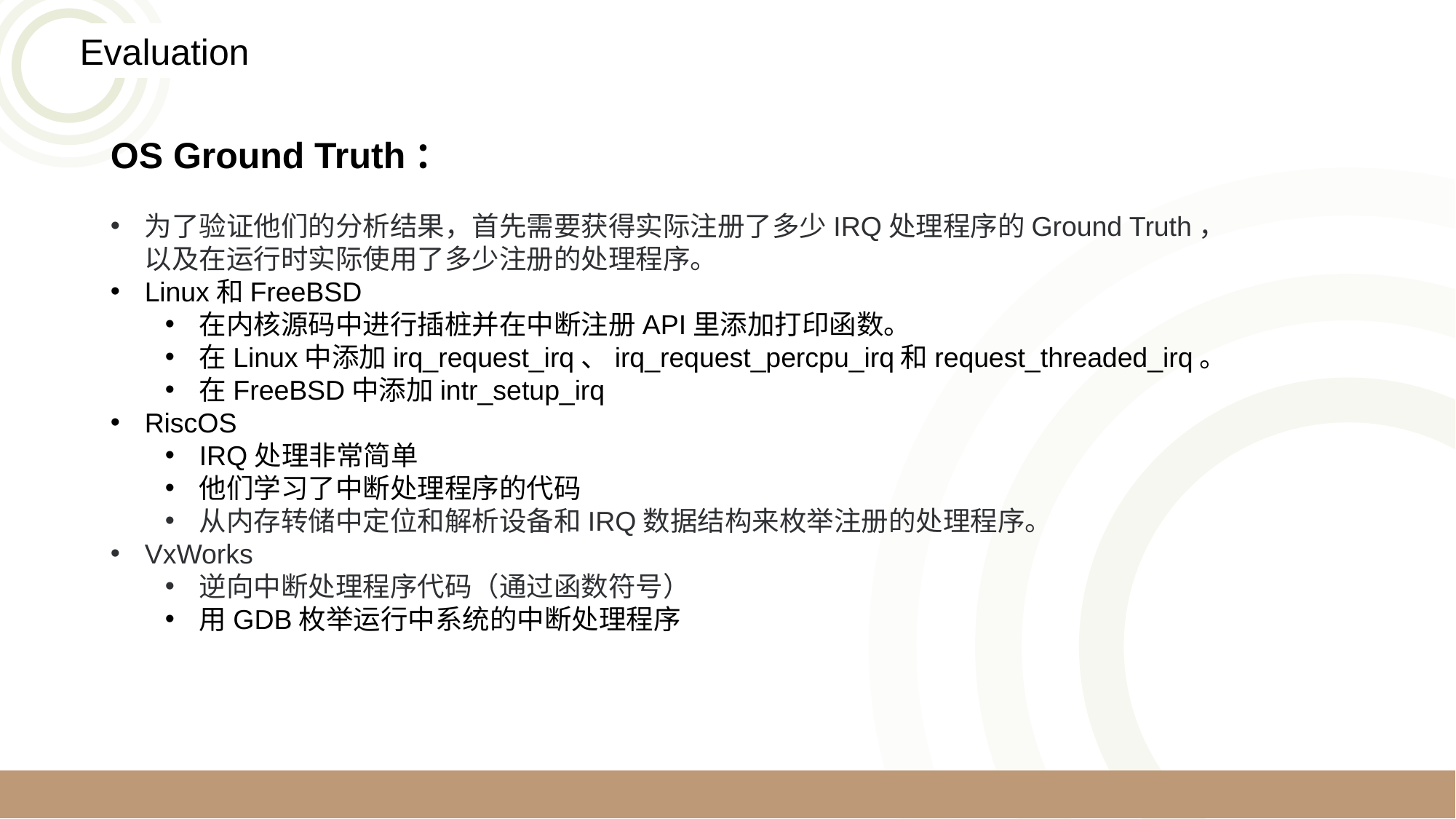

Evaluation

OS Ground Truth：

为了验证他们的分析结果，首先需要获得实际注册了多少IRQ处理程序的Ground Truth，以及在运行时实际使用了多少注册的处理程序。
Linux和FreeBSD
在内核源码中进行插桩并在中断注册API里添加打印函数。
在Linux中添加irq_request_irq、irq_request_percpu_irq和request_threaded_irq。
在FreeBSD中添加intr_setup_irq
RiscOS
IRQ处理非常简单
他们学习了中断处理程序的代码
从内存转储中定位和解析设备和IRQ数据结构来枚举注册的处理程序。
VxWorks
逆向中断处理程序代码（通过函数符号）
用GDB枚举运行中系统的中断处理程序